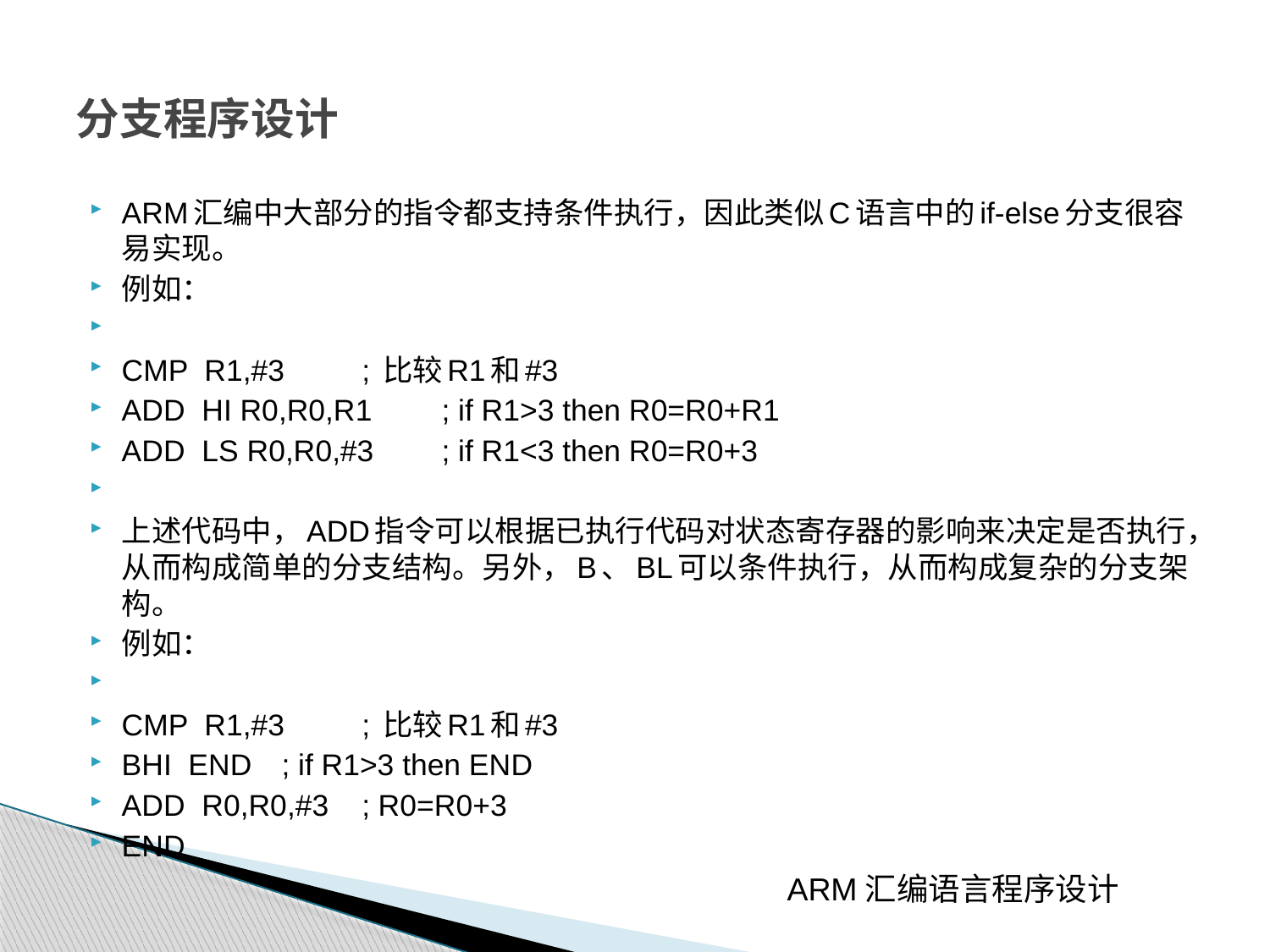

# 分支程序设计
ARM汇编中大部分的指令都支持条件执行，因此类似C语言中的if-else分支很容易实现。
例如：

CMP  R1,#3	; 比较R1和#3
ADD  HI R0,R0,R1	; if R1>3 then R0=R0+R1
ADD  LS R0,R0,#3	; if R1<3 then R0=R0+3

上述代码中，ADD指令可以根据已执行代码对状态寄存器的影响来决定是否执行，从而构成简单的分支结构。另外，B、BL可以条件执行，从而构成复杂的分支架构。
例如：

CMP  R1,#3	; 比较R1和#3
BHI  END	; if R1>3 then END
ADD  R0,R0,#3	; R0=R0+3
END

         ARM汇编语言程序设计